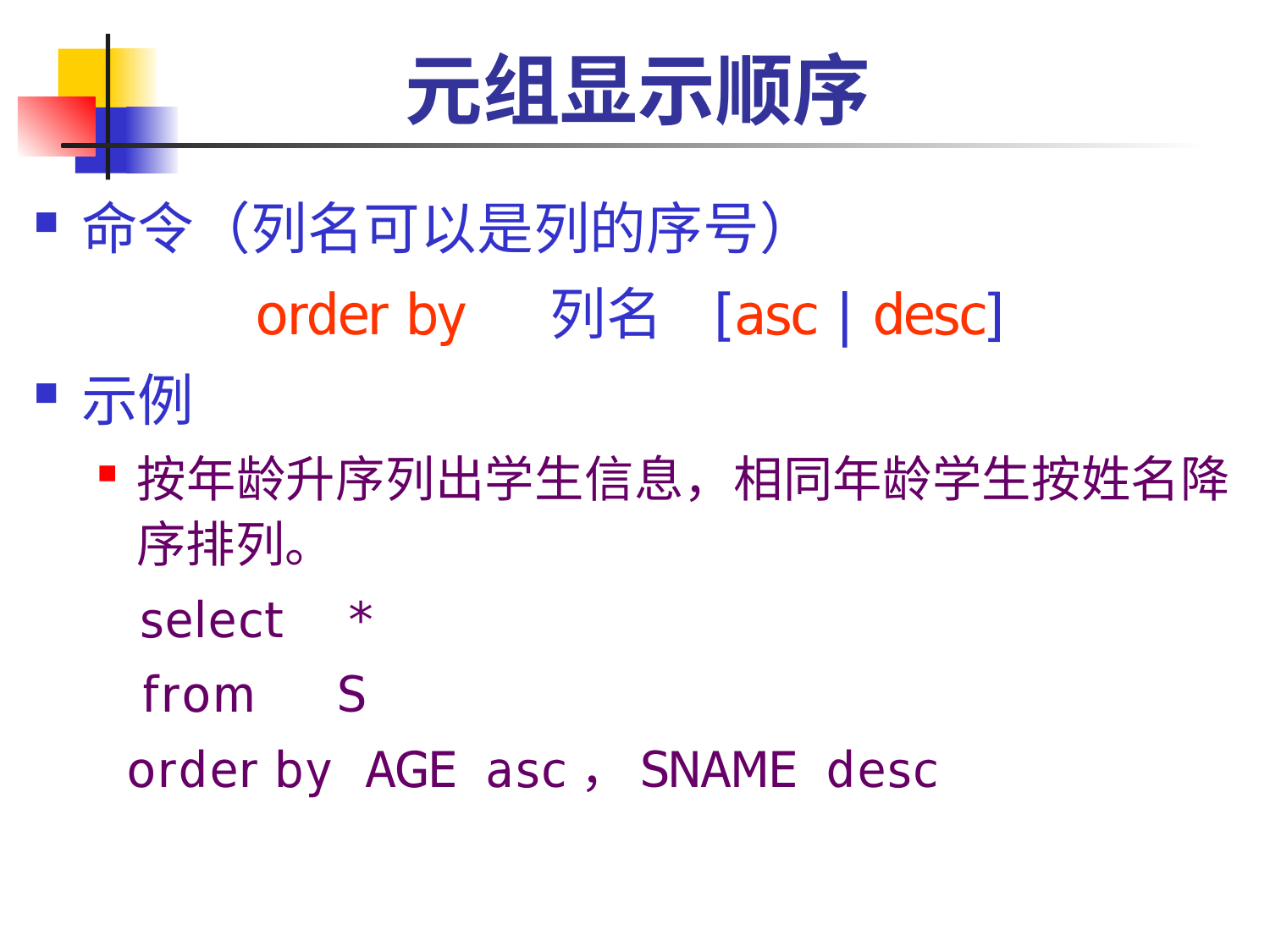

# 元组显示顺序
命令（列名可以是列的序号）
order by    列名   [asc | desc]
示例
按年龄升序列出学生信息，相同年龄学生按姓名降序排列。
   select    *
   from     S
  order by  AGE  asc，SNAME  desc